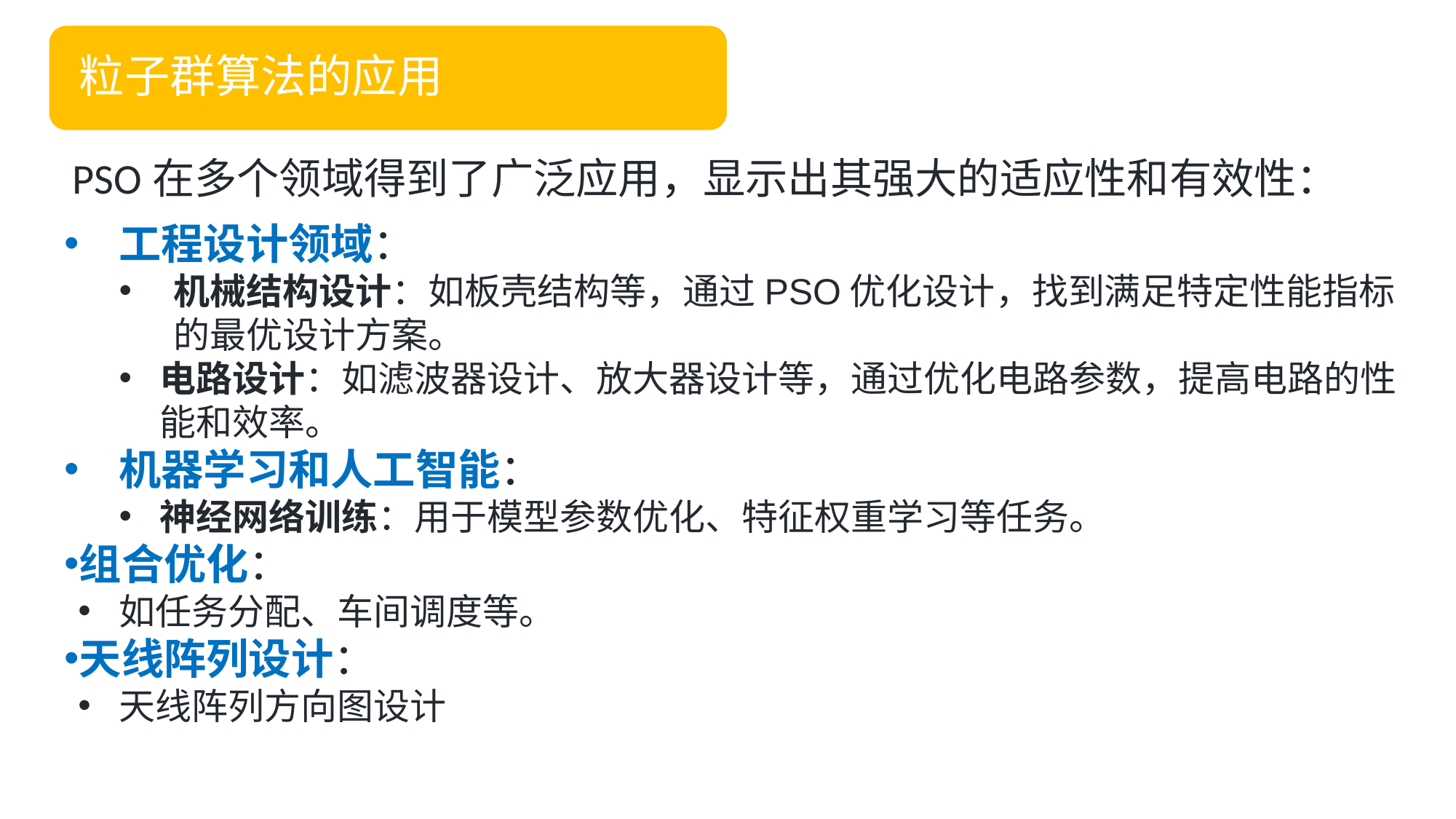

粒子群算法的应用
PSO在多个领域得到了广泛应用，显示出其强大的适应性和有效性：
工程设计领域：
机械结构设计：如板壳结构等，通过PSO优化设计，找到满足特定性能指标的最优设计方案。
电路设计：如滤波器设计、放大器设计等，通过优化电路参数，提高电路的性能和效率。
机器学习和人工智能：
神经网络训练：用于模型参数优化、特征权重学习等任务。
组合优化：
如任务分配、车间调度等。
天线阵列设计：
天线阵列方向图设计